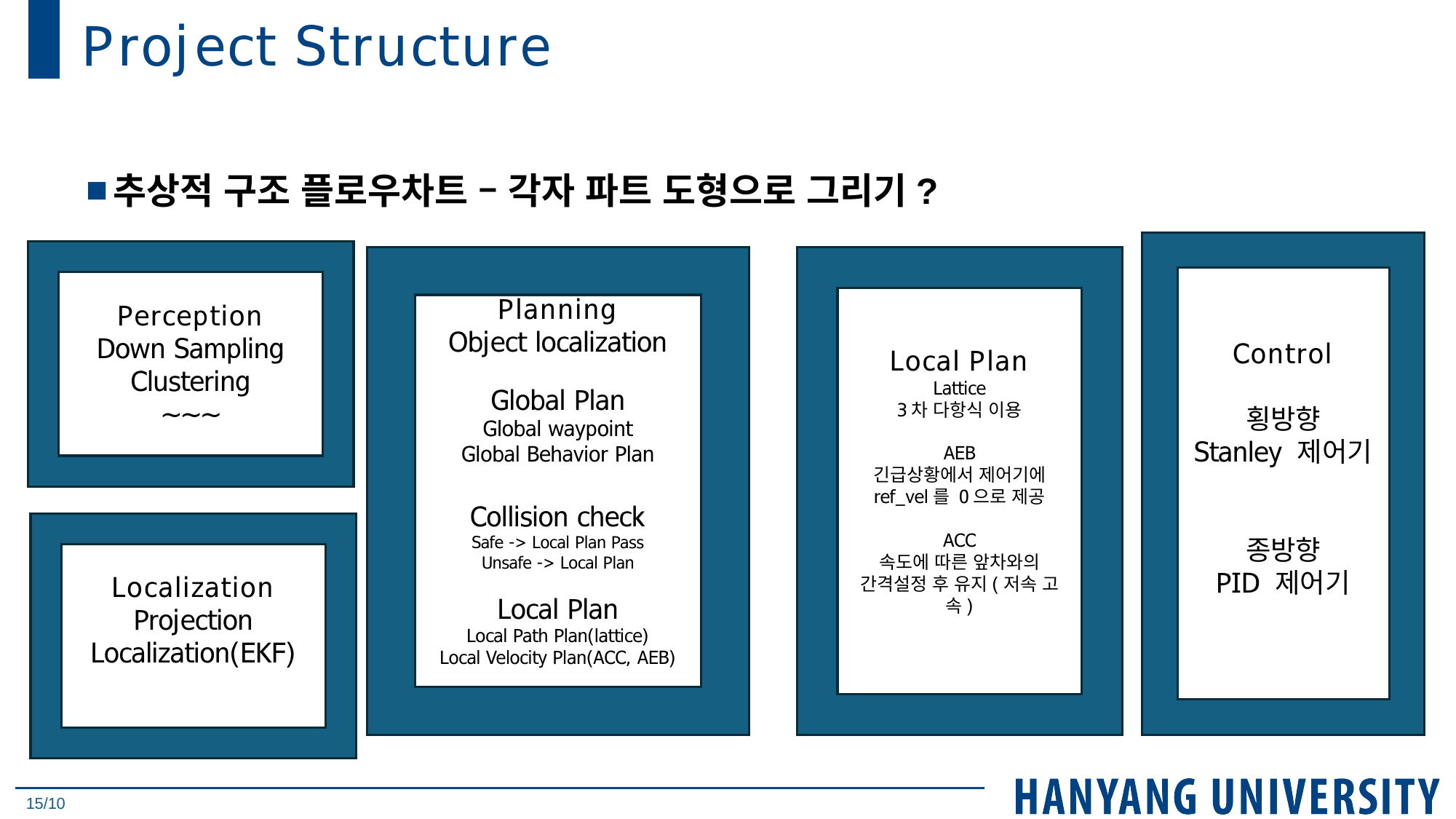

# Project Structure
추상적 구조 플로우차트 – 각자 파트 도형으로 그리기?

Global  Plan

Global waypoint
1~5미터 간격의 global waypoint
1미터로 scaling 후 제어기 제공

Global behavior
주변장애물 flag를 통한
Reference velocity
조절
Control

횡방향
Stanley 제어기

종방향
PID 제어기

Perception
Down Sampling
Clustering
~~~
Planning
Object localization

Global Plan
Global waypoint
Global Behavior Plan

Collision check
Safe -> Local Plan Pass
Unsafe -> Local Plan

Local Plan
Local Path Plan(lattice)
Local Velocity Plan(ACC, AEB)

Local Plan
Lattice
3차 다항식 이용

AEB
긴급상황에서 제어기에 ref_vel를 0으로 제공

ACC
속도에 따른 앞차와의 간격설정 후 유지(저속 고속)
Localization
Projection
Localization(EKF)